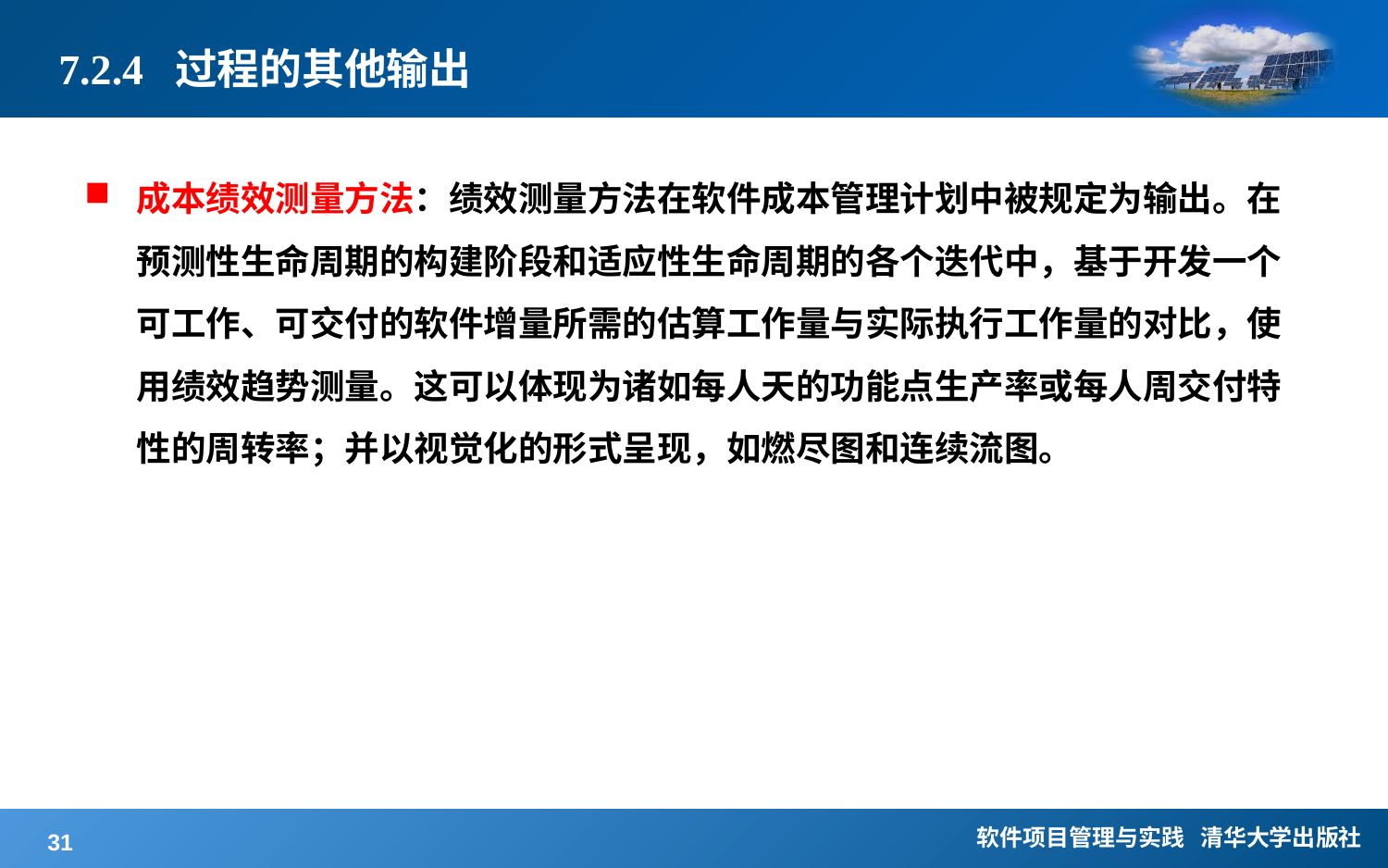

# 7.2.4  过程的其他输出
成本绩效测量方法：绩效测量方法在软件成本管理计划中被规定为输出。在预测性生命周期的构建阶段和适应性生命周期的各个迭代中，基于开发一个可工作、可交付的软件增量所需的估算工作量与实际执行工作量的对比，使用绩效趋势测量。这可以体现为诸如每人天的功能点生产率或每人周交付特性的周转率；并以视觉化的形式呈现，如燃尽图和连续流图。